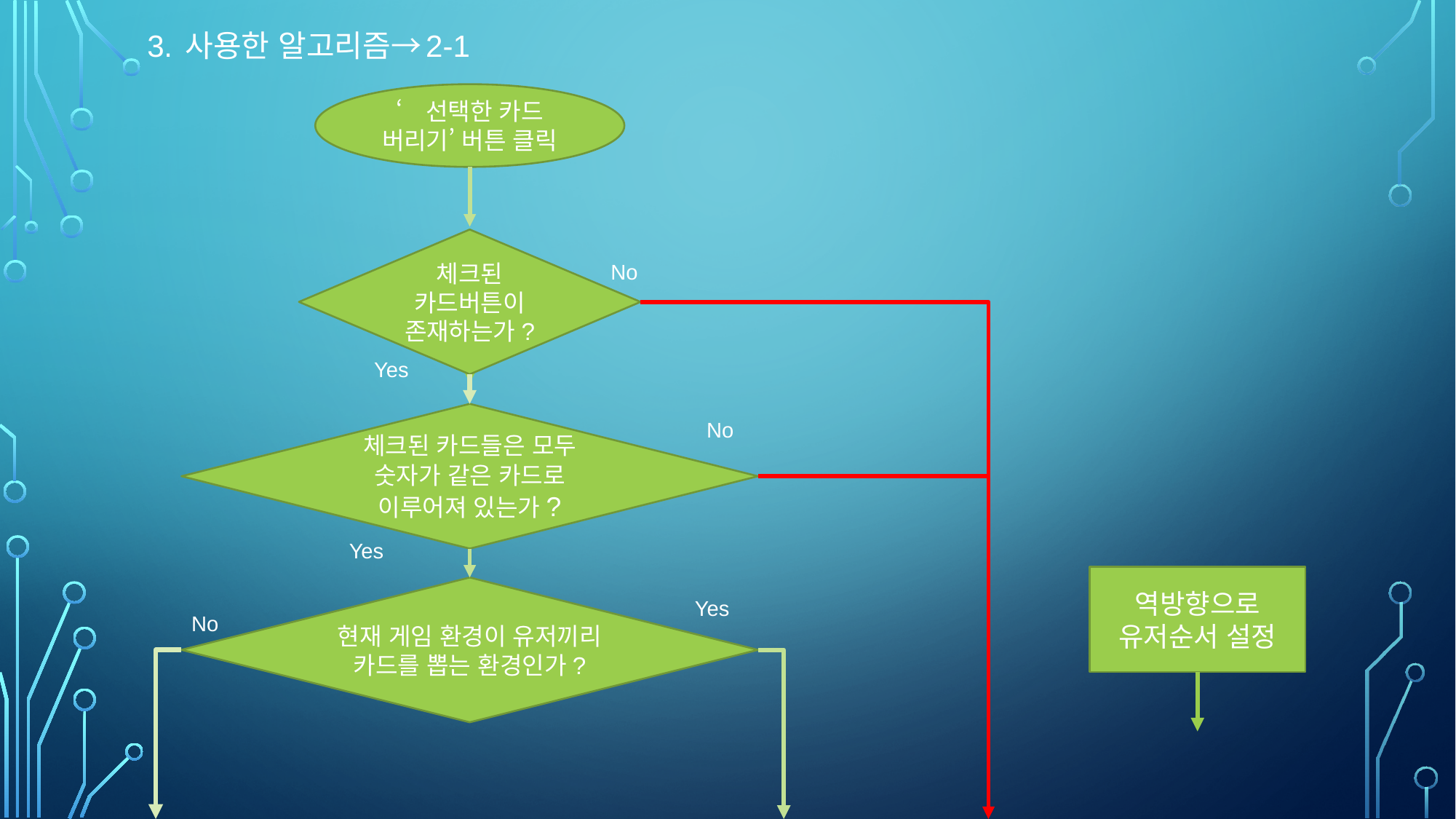

# 3. 사용한 알고리즘→2-1
‘선택한 카드 버리기’ 버튼 클릭
체크된 카드버튼이 존재하는가?
No
Yes
체크된 카드들은 모두 숫자가 같은 카드로 이루어져 있는가?
No
Yes
역방향으로 유저순서 설정
현재 게임 환경이 유저끼리 카드를 뽑는 환경인가?
Yes
No